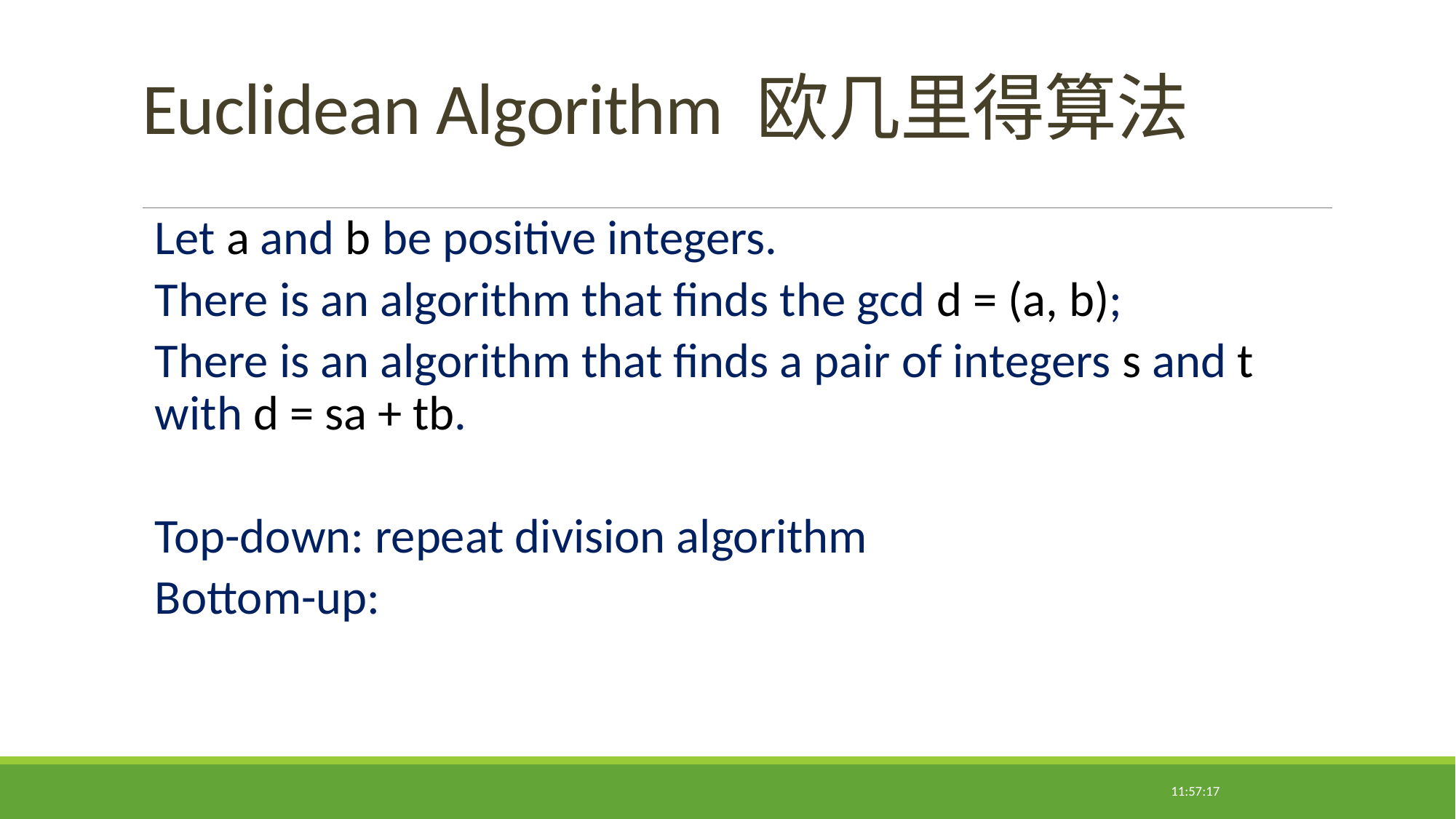

# Euclidean Algorithm 欧几里得算法
Let a and b be positive integers.
There is an algorithm that finds the gcd d = (a, b);
There is an algorithm that finds a pair of integers s and t with d = sa + tb.

Top-down: repeat division algorithm
Bottom-up:

11:57:17